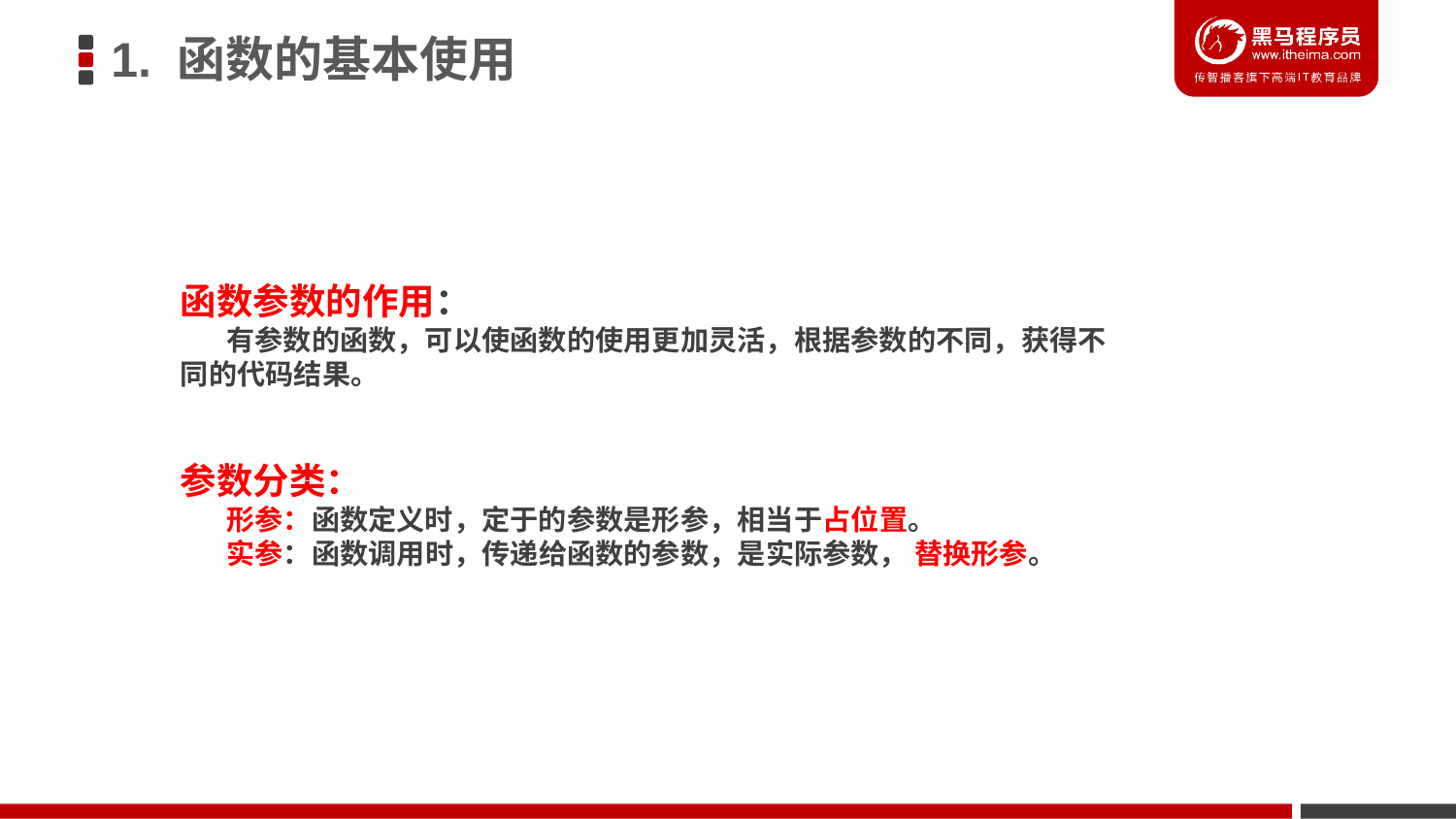

1. 函数的基本使用
函数参数的作用：
      有参数的函数，可以使函数的使用更加灵活，根据参数的不同，获得不同的代码结果。

参数分类：
      形参：函数定义时，定于的参数是形参，相当于占位置。
      实参：函数调用时，传递给函数的参数，是实际参数， 替换形参。